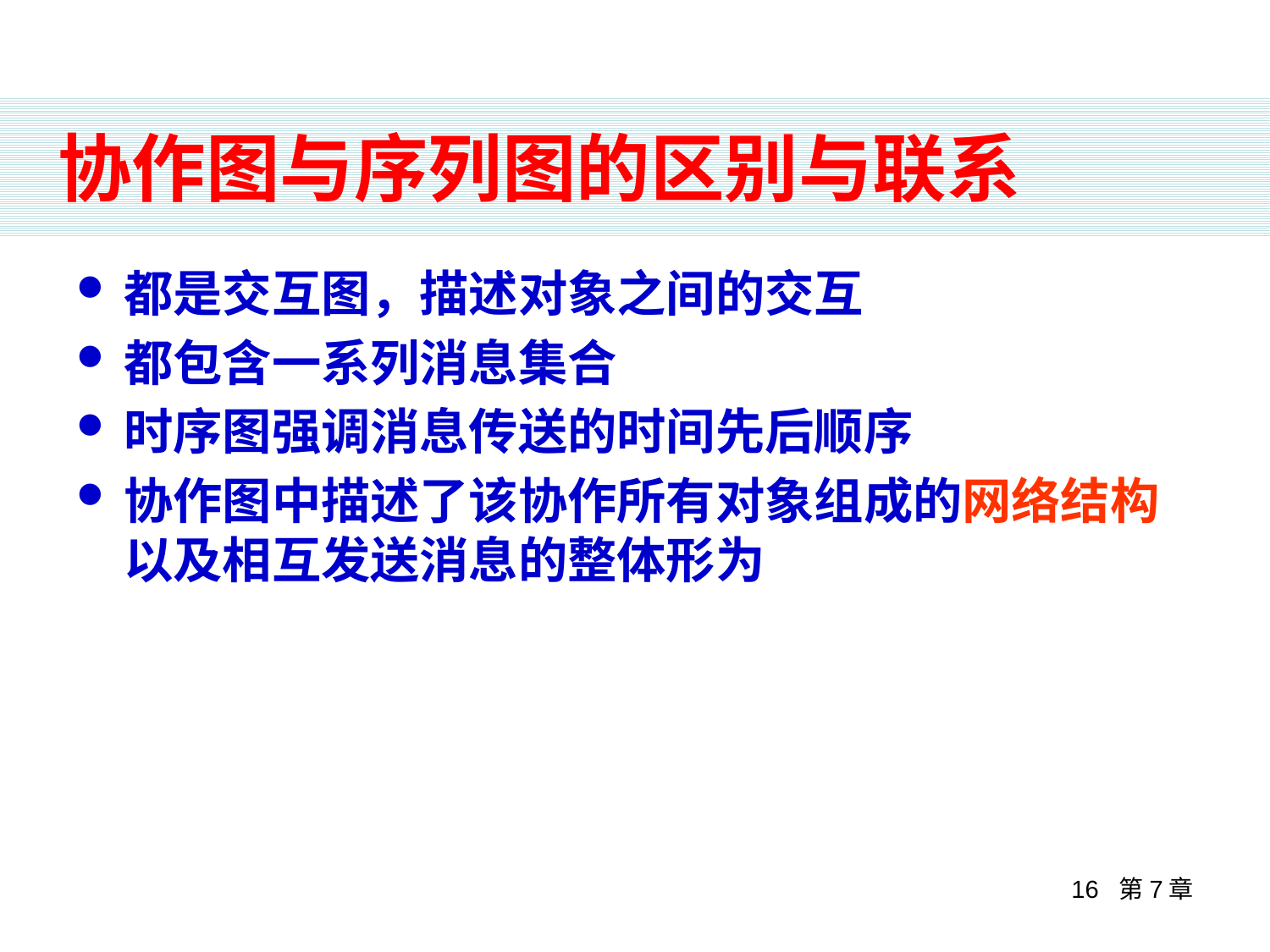

# 协作图与序列图的区别与联系
都是交互图，描述对象之间的交互
都包含一系列消息集合
时序图强调消息传送的时间先后顺序
协作图中描述了该协作所有对象组成的网络结构以及相互发送消息的整体形为
16  第7章